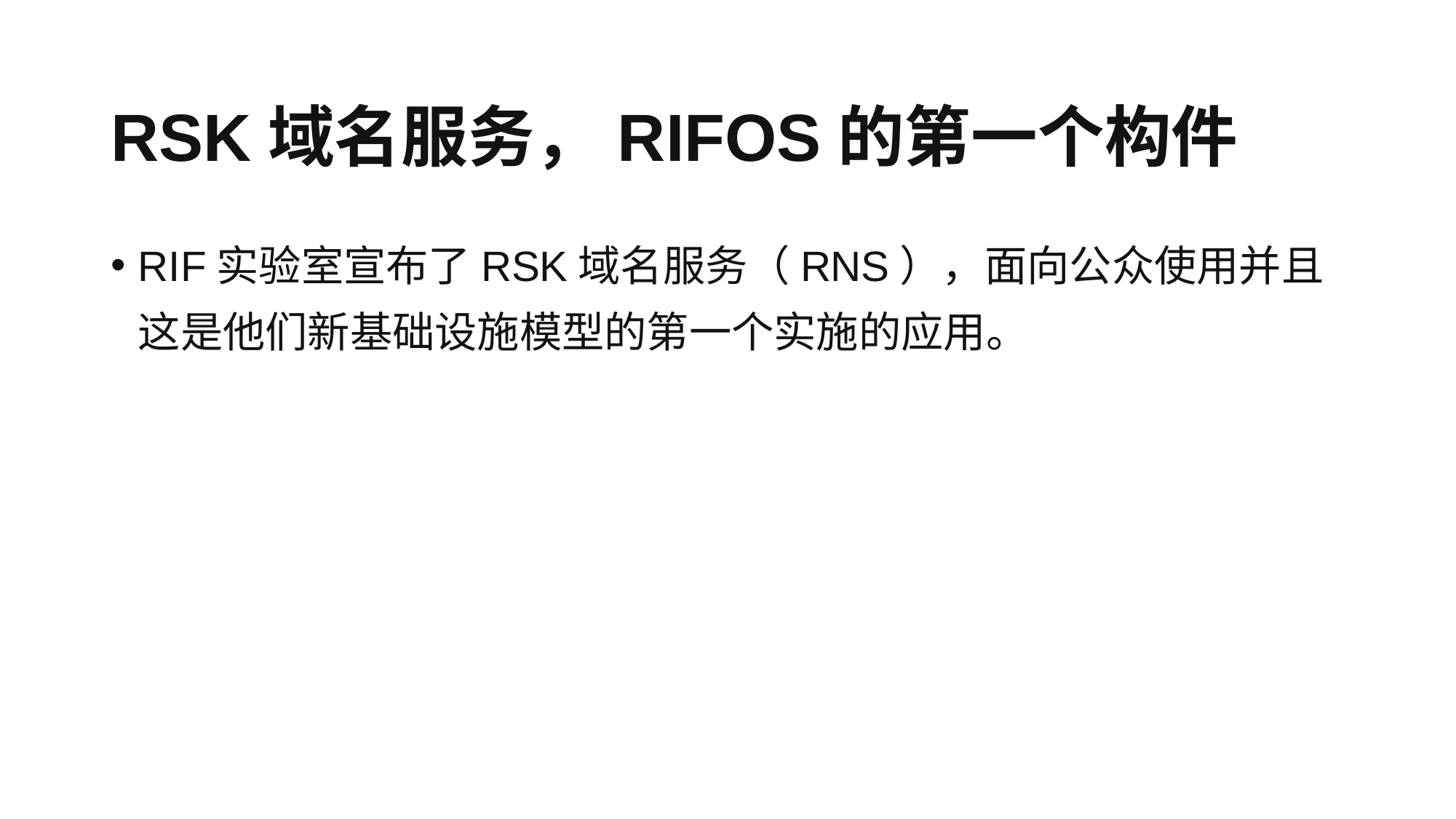

# RSK域名服务，RIFOS的第一个构件
RIF实验室宣布了RSK域名服务（RNS），面向公众使用并且这是他们新基础设施模型的第一个实施的应用。